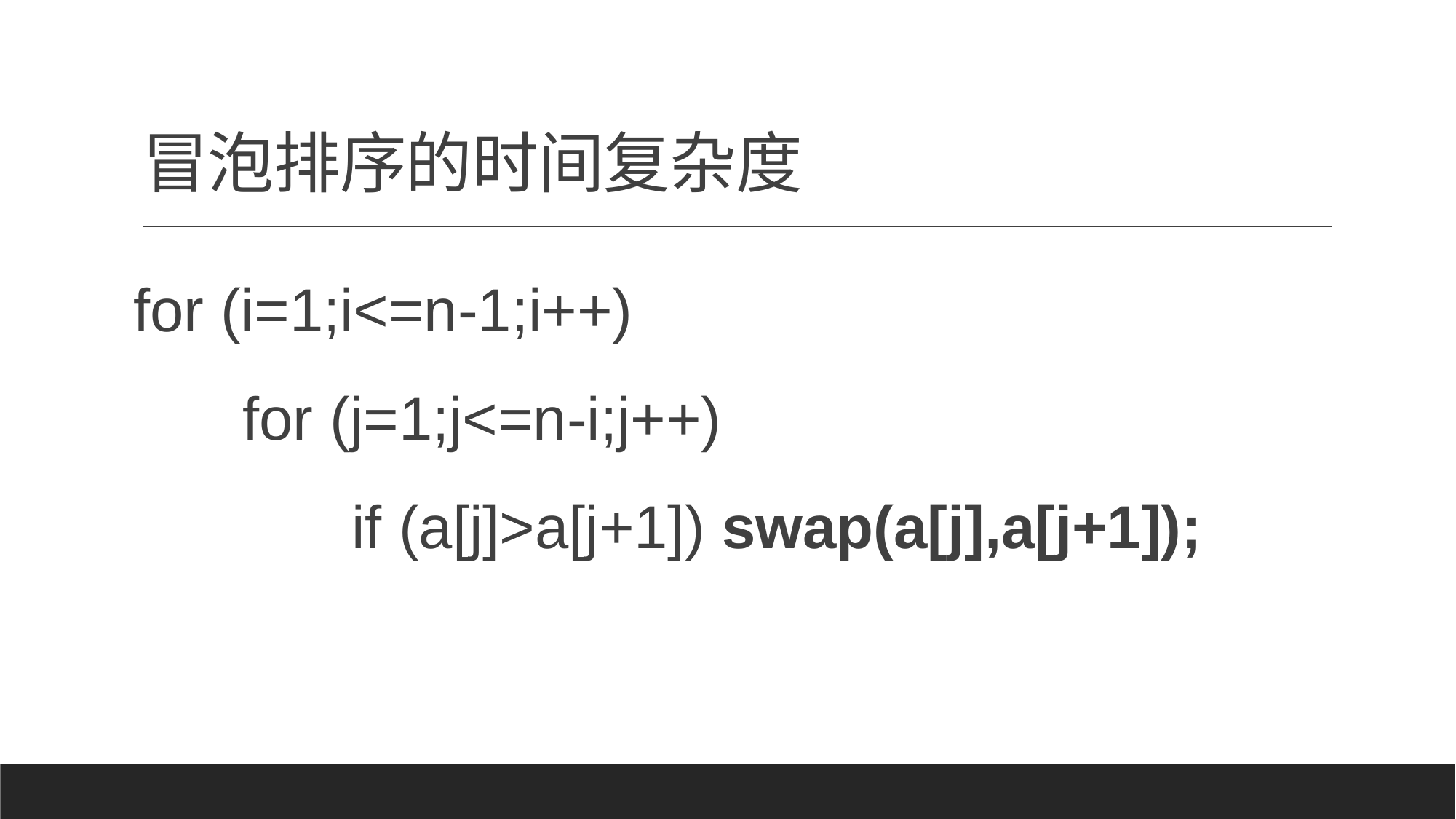

# 冒泡排序的时间复杂度
	for (i=1;i<=n-1;i++)
		for (j=1;j<=n-i;j++)
			if (a[j]>a[j+1]) swap(a[j],a[j+1]);